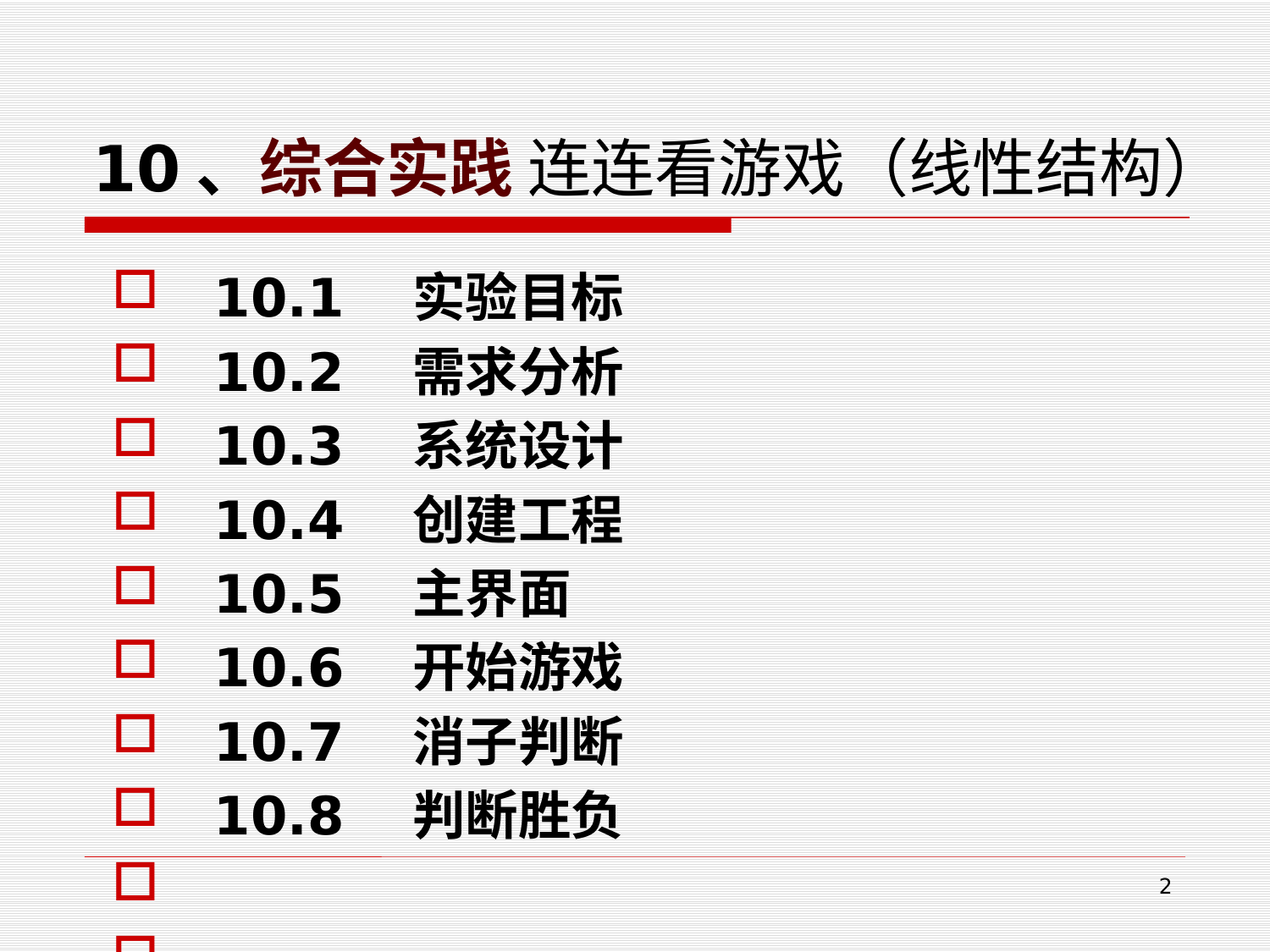

# 10、综合实践 连连看游戏（线性结构）
  10.1   实验目标
  10.2   需求分析
  10.3   系统设计
  10.4   创建工程
  10.5   主界面
  10.6   开始游戏
  10.7   消子判断
  10.8   判断胜负

2